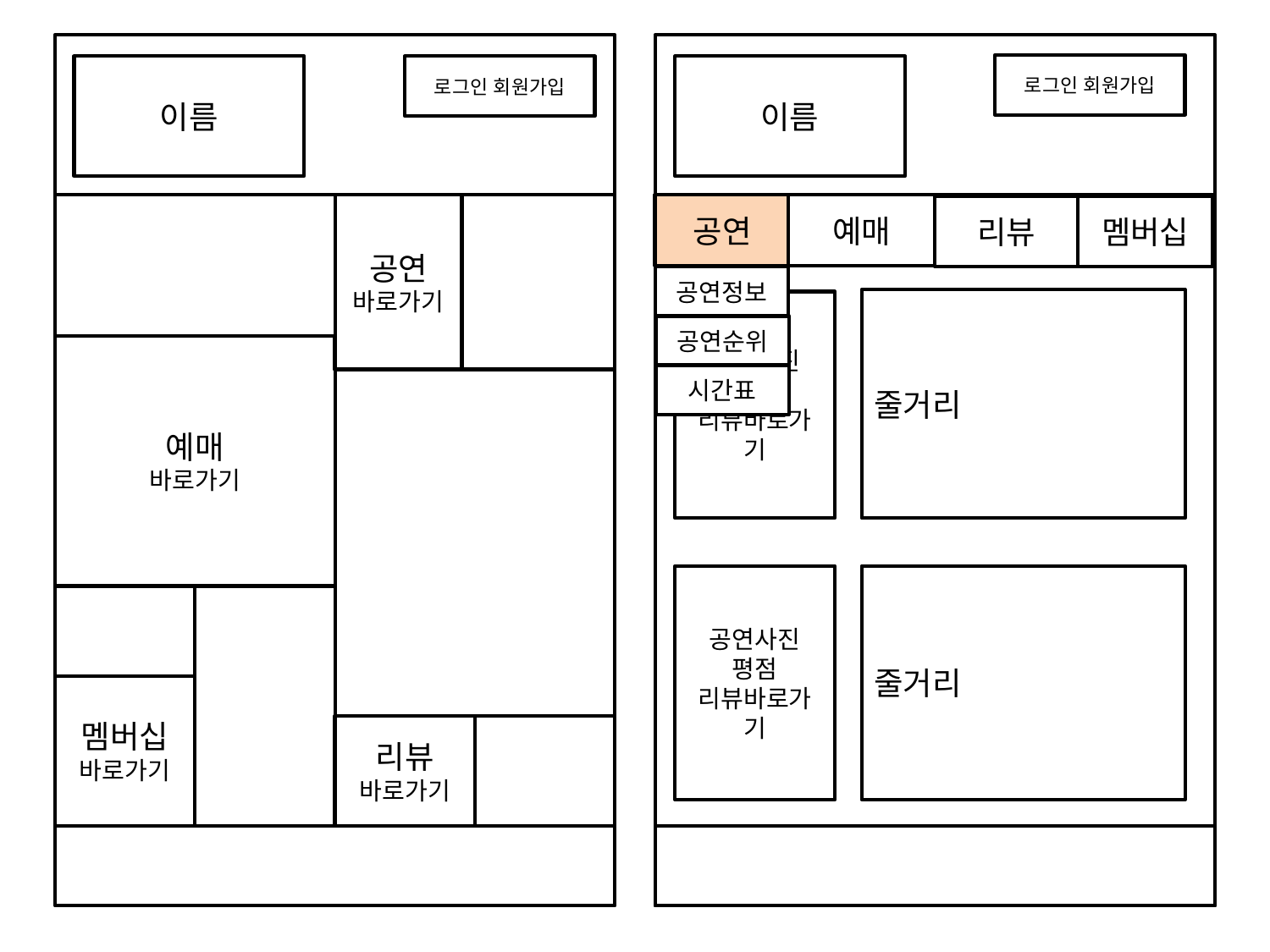

로그인 회원가입
로그인 회원가입
이름
이름

공연
바로가기

공연
예매
리뷰
멤버십
공연정보
줄거리
공연사진
평점
리뷰바로가기
공연순위
예매
바로가기
시간표

공연사진
평점
리뷰바로가기
줄거리

멤버십
바로가기
리뷰
바로가기